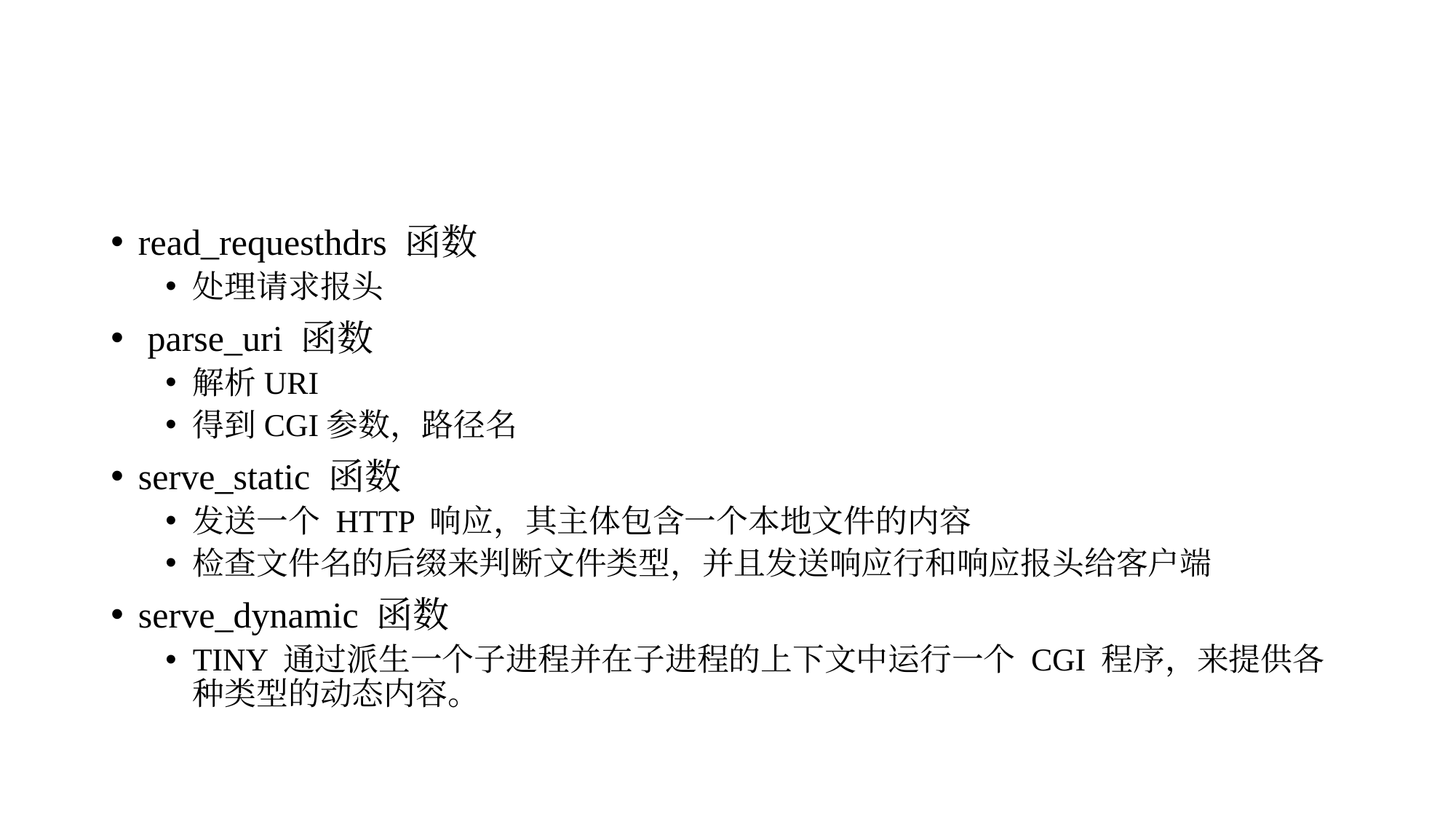

#
read_requesthdrs 函数
处理请求报头
 parse_uri 函数
解析URI
得到CGI参数，路径名
serve_static 函数
发送一个 HTTP 响应，其主体包含一个本地文件的内容
检查文件名的后缀来判断文件类型，并且发送响应行和响应报头给客户端
serve_dynamic 函数
TINY 通过派生一个子进程并在子进程的上下文中运行一个 CGI 程序，来提供各种类型的动态内容。